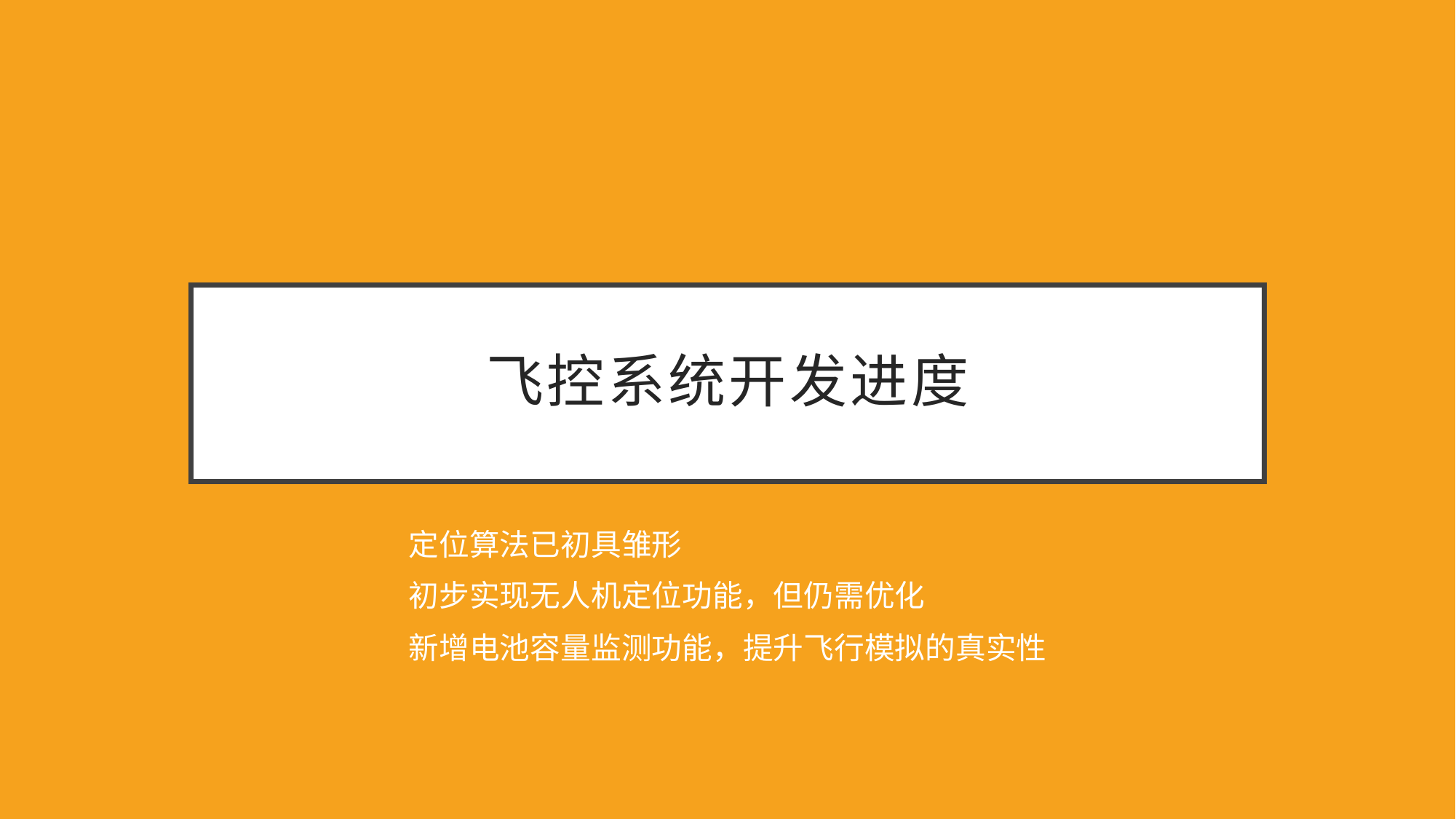

# 飞控系统开发进度
定位算法已初具雏形
初步实现无人机定位功能，但仍需优化
新增电池容量监测功能，提升飞行模拟的真实性